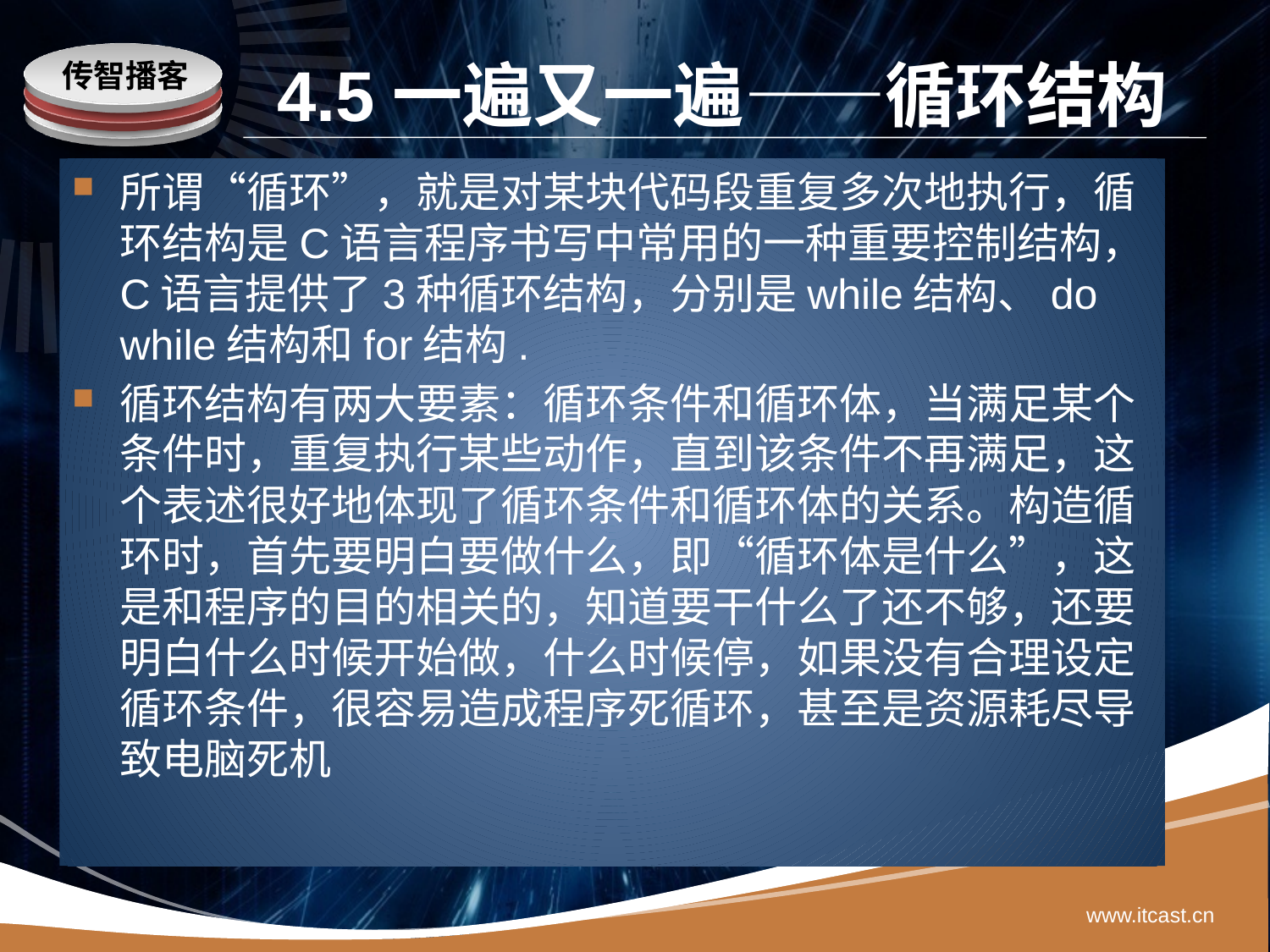

# 4.5一遍又一遍——循环结构
所谓“循环”，就是对某块代码段重复多次地执行，循环结构是C语言程序书写中常用的一种重要控制结构，C语言提供了3种循环结构，分别是while结构、do while结构和for结构.
循环结构有两大要素：循环条件和循环体，当满足某个条件时，重复执行某些动作，直到该条件不再满足，这个表述很好地体现了循环条件和循环体的关系。构造循环时，首先要明白要做什么，即“循环体是什么”，这是和程序的目的相关的，知道要干什么了还不够，还要明白什么时候开始做，什么时候停，如果没有合理设定循环条件，很容易造成程序死循环，甚至是资源耗尽导致电脑死机
www.itcast.cn